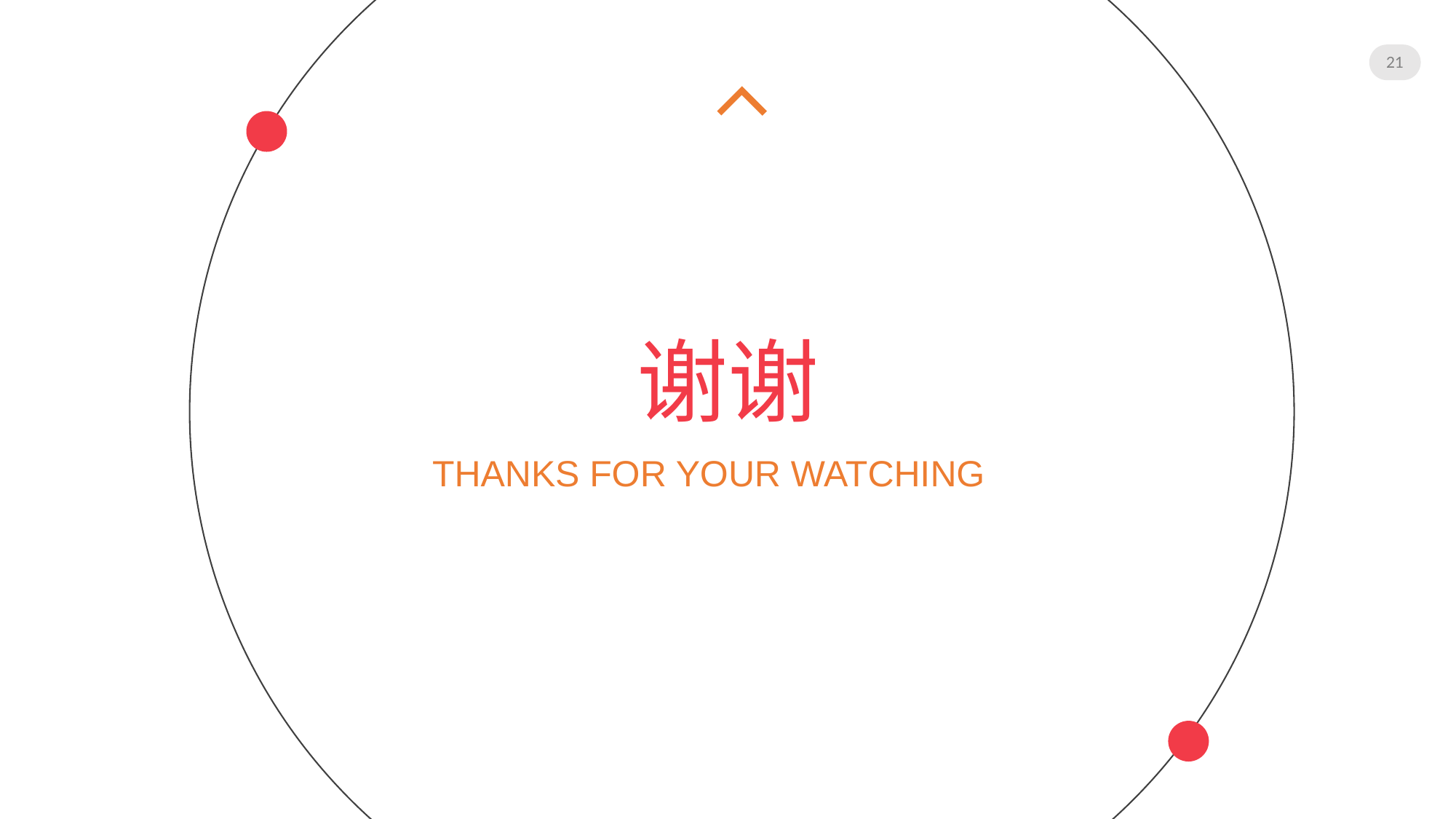

21

谢谢

THANKS FOR YOUR WATCHING
谢谢聆听